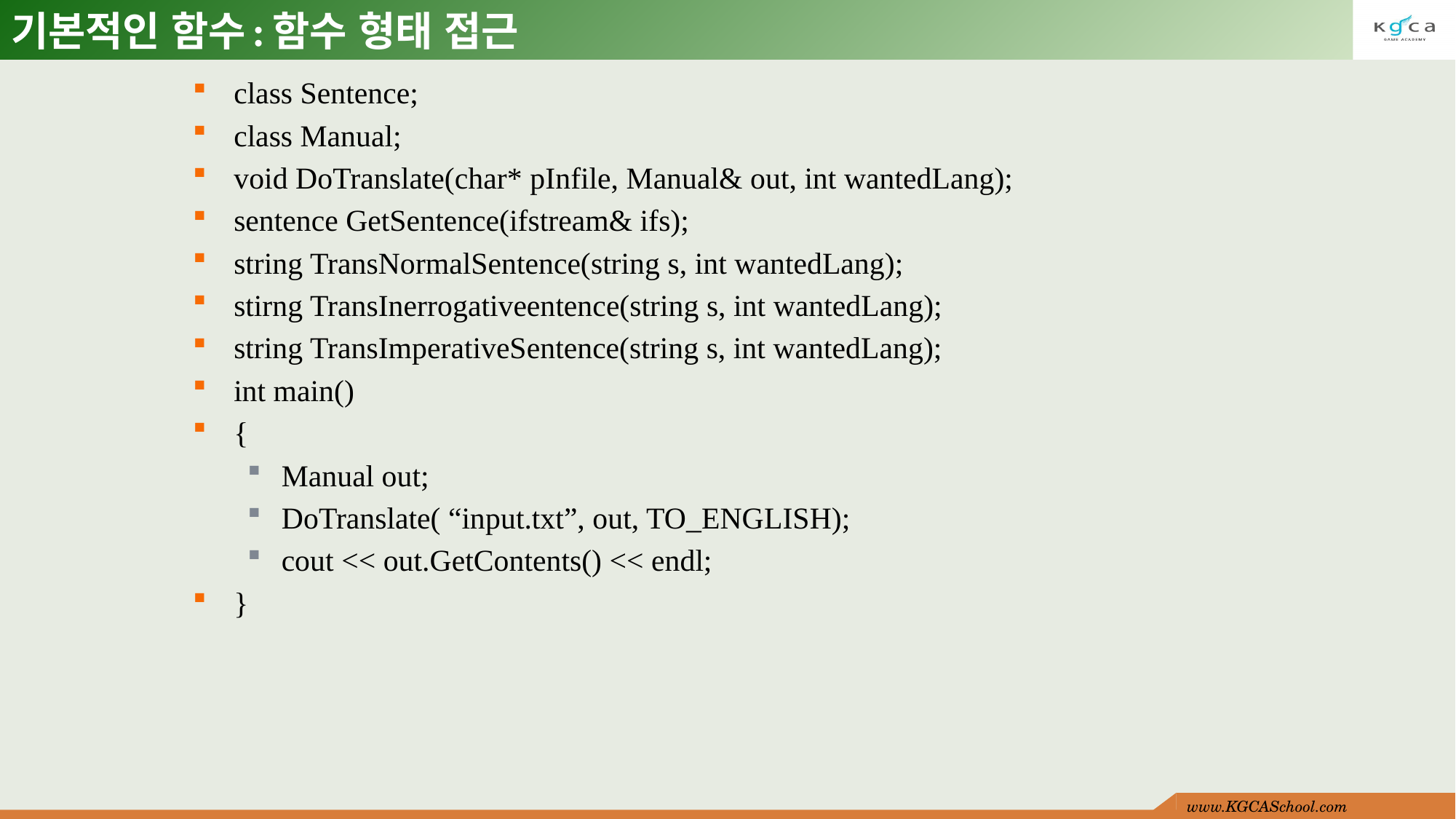

# 기본적인 함수:함수 형태 접근
class Sentence;
class Manual;
void DoTranslate(char* pInfile, Manual& out, int wantedLang);
sentence GetSentence(ifstream& ifs);
string TransNormalSentence(string s, int wantedLang);
stirng TransInerrogativeentence(string s, int wantedLang);
string TransImperativeSentence(string s, int wantedLang);
int main()
{
Manual out;
DoTranslate( “input.txt”, out, TO_ENGLISH);
cout << out.GetContents() << endl;
}